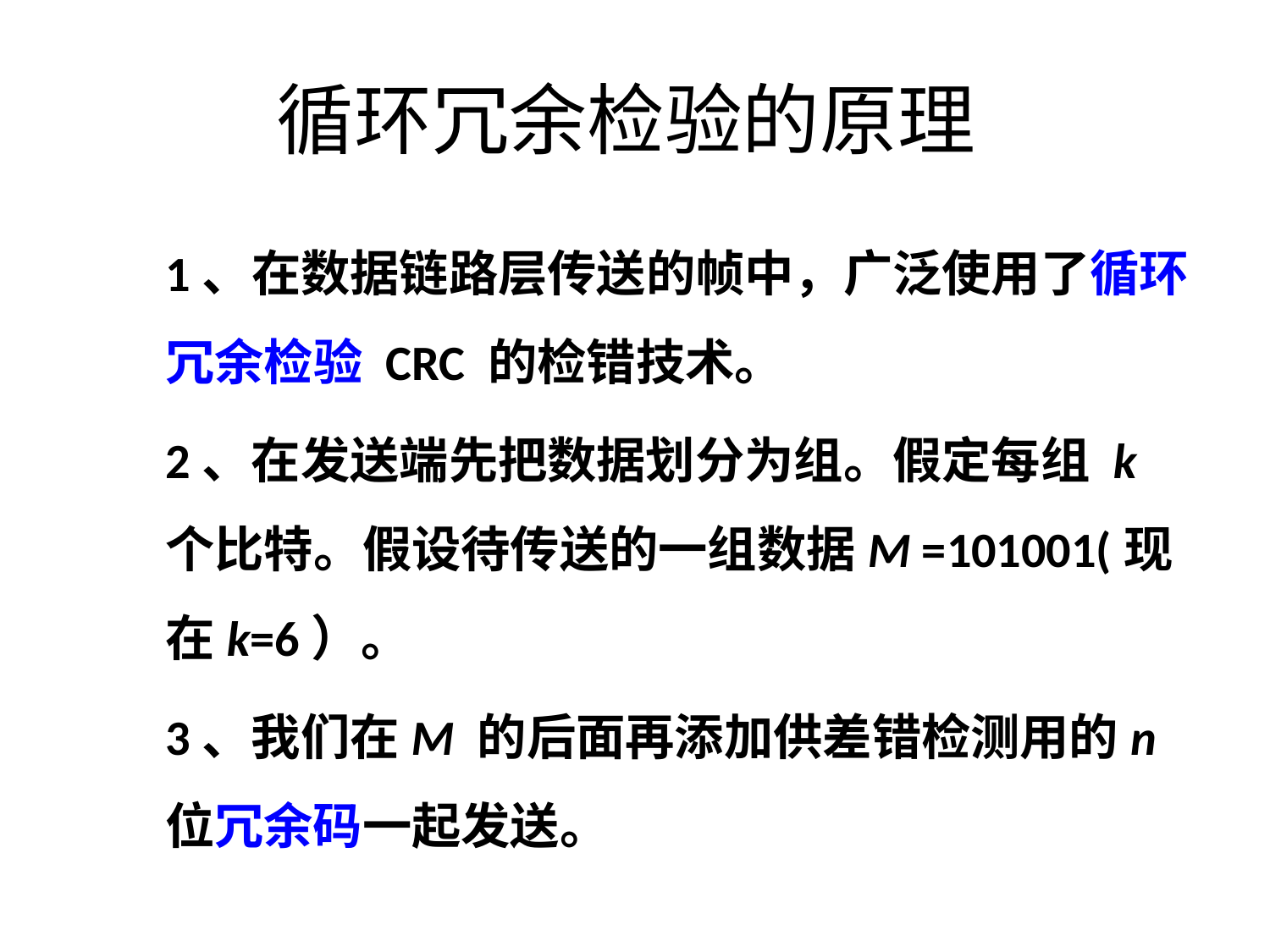

# 循环冗余检验的原理
	1、在数据链路层传送的帧中，广泛使用了循环冗余检验 CRC 的检错技术。
	2、在发送端先把数据划分为组。假定每组 k 个比特。假设待传送的一组数据M =101001(现在k=6）。
	3、我们在M 的后面再添加供差错检测用的n位冗余码一起发送。